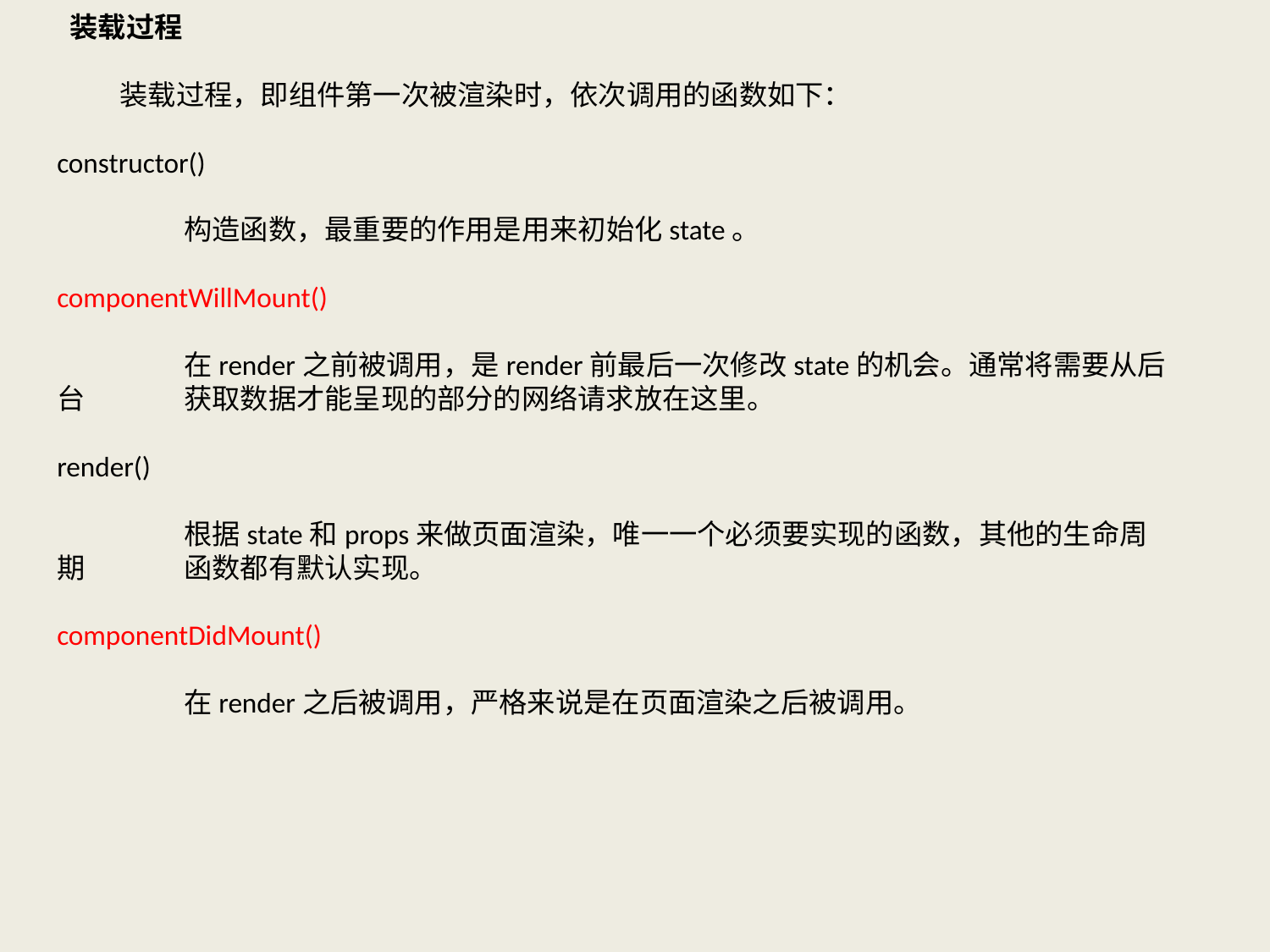

装载过程

  装载过程，即组件第一次被渲染时，依次调用的函数如下：

constructor()

	构造函数，最重要的作用是用来初始化state。

componentWillMount()

	在render之前被调用，是render前最后一次修改state的机会。通常将需要从后台  	获取数据才能呈现的部分的网络请求放在这里。

render()

	根据state和props来做页面渲染，唯一一个必须要实现的函数，其他的生命周期	函数都有默认实现。

componentDidMount()

	在render之后被调用，严格来说是在页面渲染之后被调用。